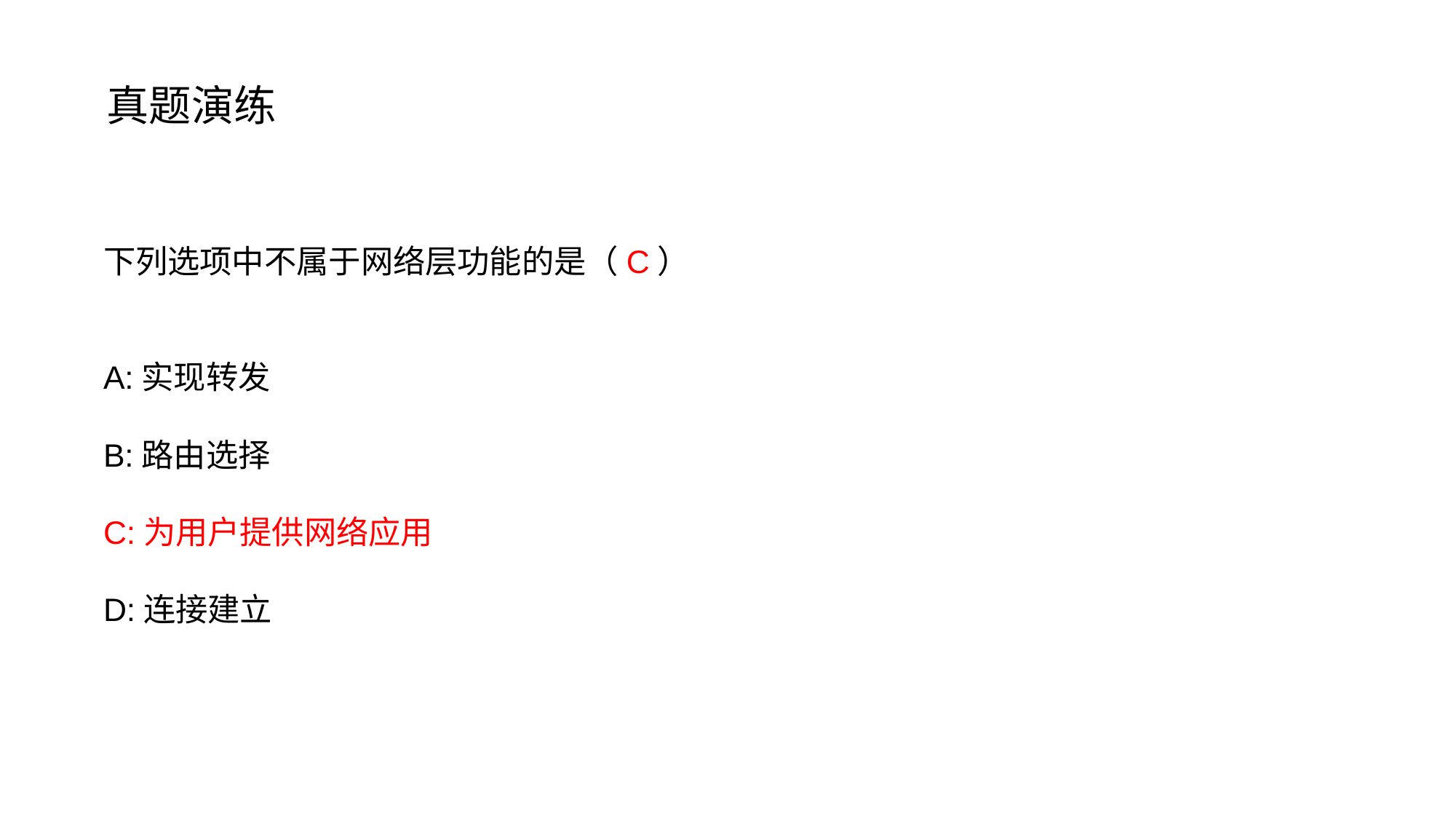

真题演练
下列选项中不属于网络层功能的是（C）

A:实现转发

B:路由选择

C:为用户提供网络应用

D:连接建立